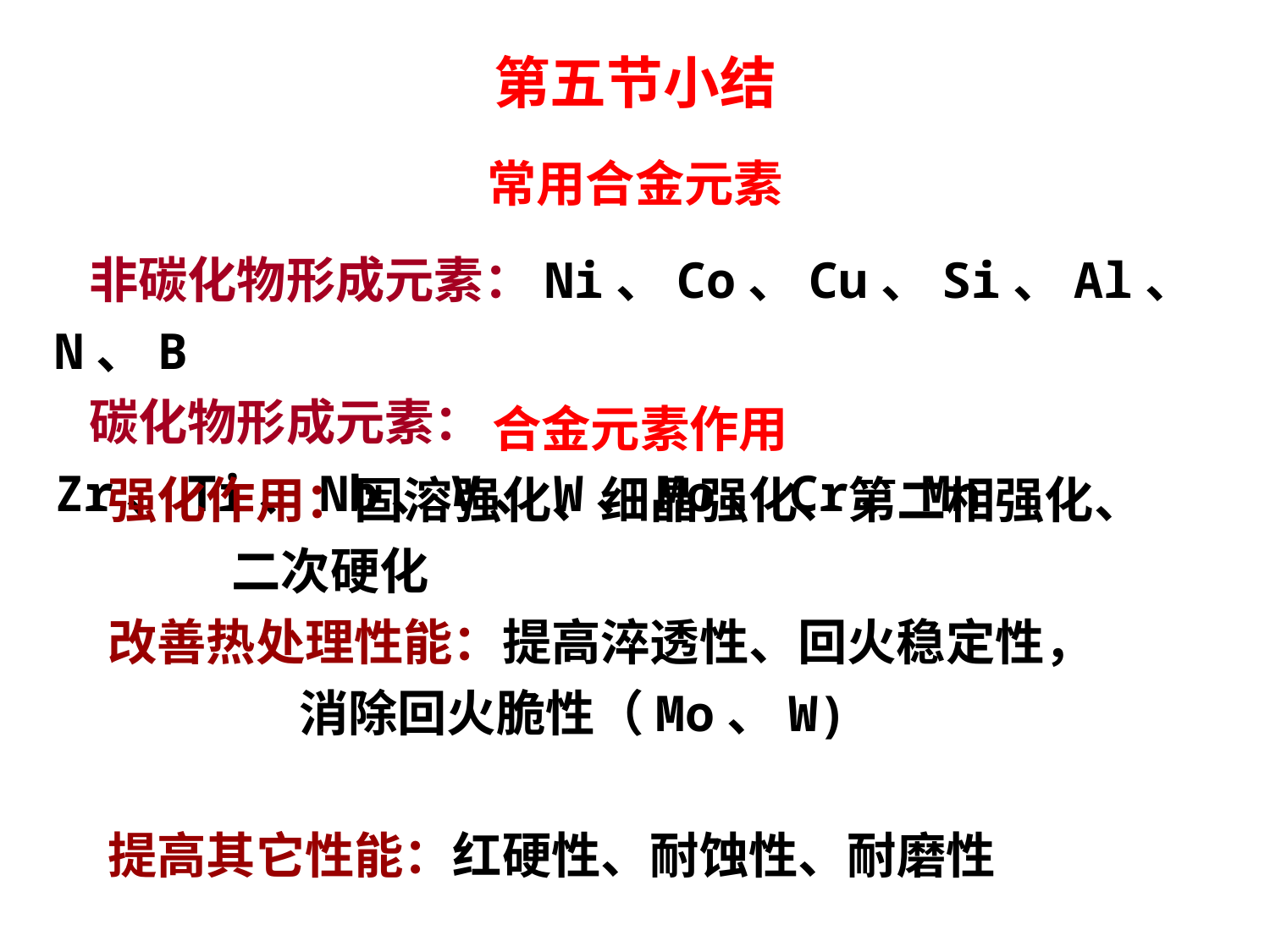

第五节小结

常用合金元素

  非碳化物形成元素：Ni、Co、Cu、Si、Al、N、B
  碳化物形成元素：Zr、Ti、Nb、V、W、Mo、Cr、Mn
合金元素作用
强化作用：固溶强化、细晶强化、第二相强化、
          二次硬化
改善热处理性能：提高淬透性、回火稳定性，
                消除回火脆性（Mo、W)
提高其它性能：红硬性、耐蚀性、耐磨性